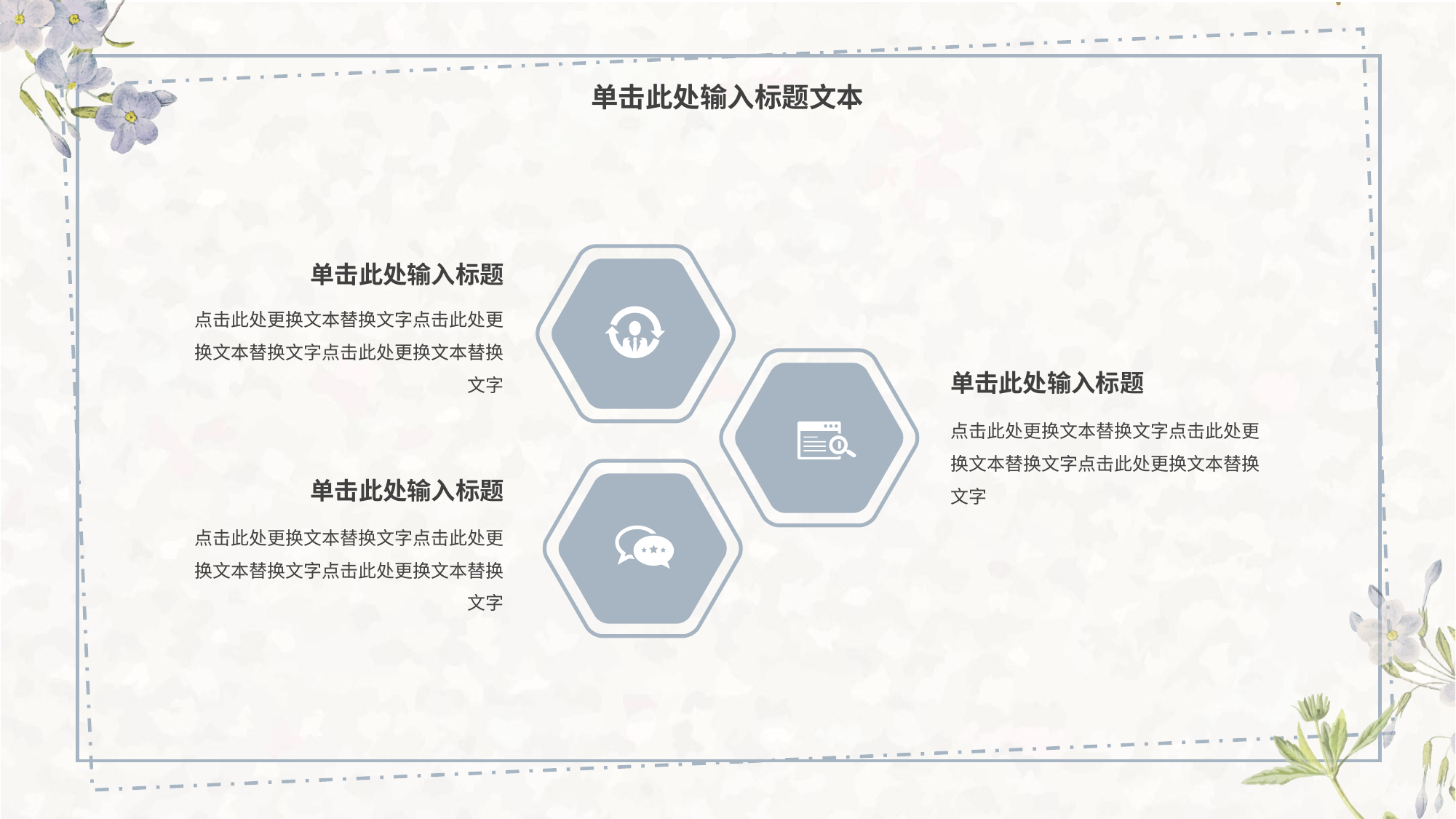

单击此处输入标题文本

单击此处输入标题
点击此处更换文本替换文字点击此处更换文本替换文字点击此处更换文本替换文字

单击此处输入标题
点击此处更换文本替换文字点击此处更换文本替换文字点击此处更换文本替换文字

单击此处输入标题
点击此处更换文本替换文字点击此处更换文本替换文字点击此处更换文本替换文字